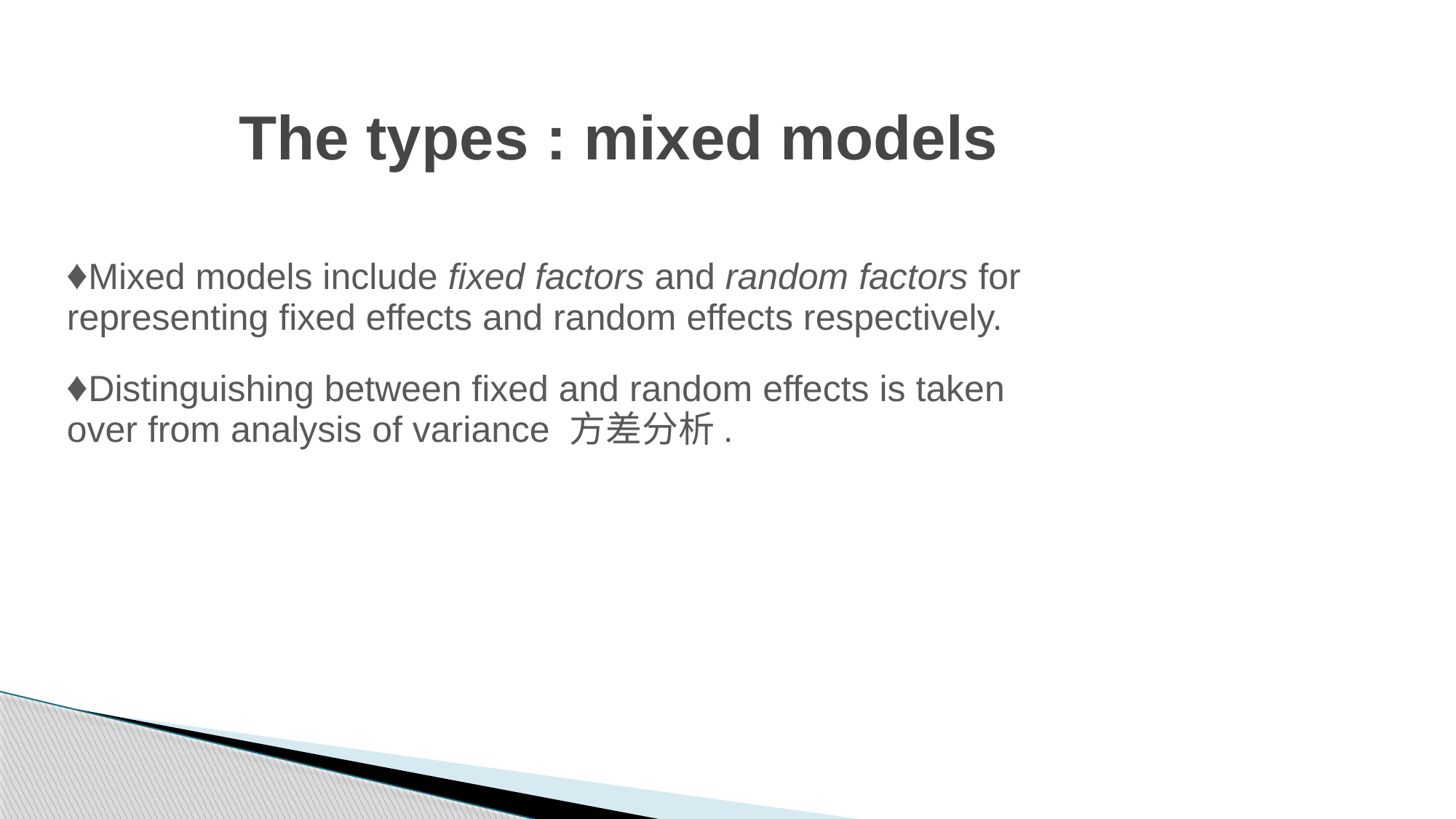

# The types : mixed models
♦Mixed models include fixed factors and random factors for representing fixed effects and random effects respectively.
♦Distinguishing between fixed and random effects is taken over from analysis of variance 方差分析.